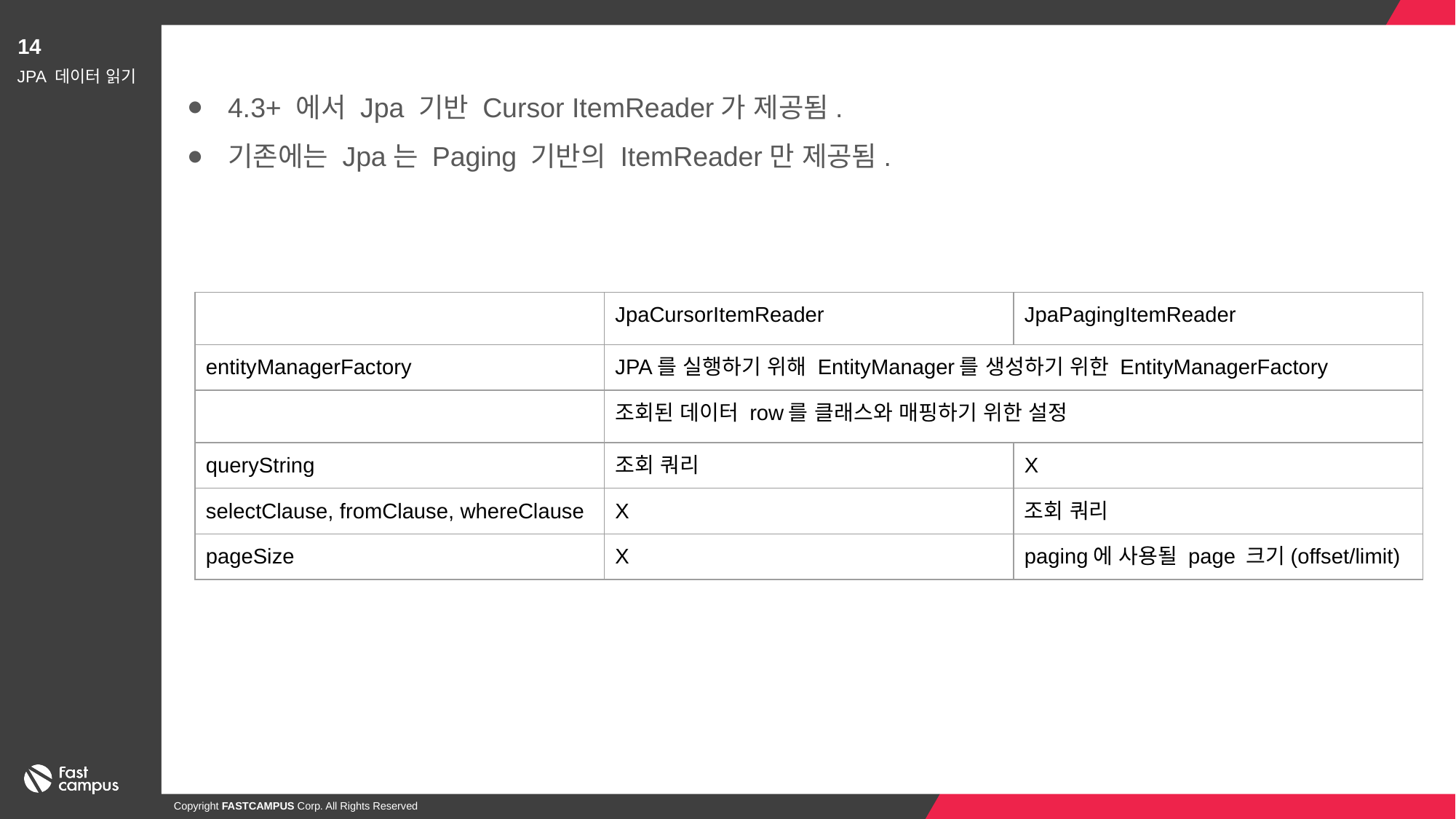

14
4.3+ 에서 Jpa 기반 Cursor ItemReader가 제공됨.
기존에는 Jpa는 Paging 기반의 ItemReader만 제공됨.
JPA 데이터 읽기
|  | JpaCursorItemReader | JpaPagingItemReader |
| --- | --- | --- |
| entityManagerFactory | JPA를 실행하기 위해 EntityManager를 생성하기 위한 EntityManagerFactory |  |
|  | 조회된 데이터 row를 클래스와 매핑하기 위한 설정 |  |
| queryString | 조회 쿼리 | X |
| selectClause, fromClause, whereClause | X | 조회 쿼리 |
| pageSize | X | paging에 사용될 page 크기(offset/limit) |